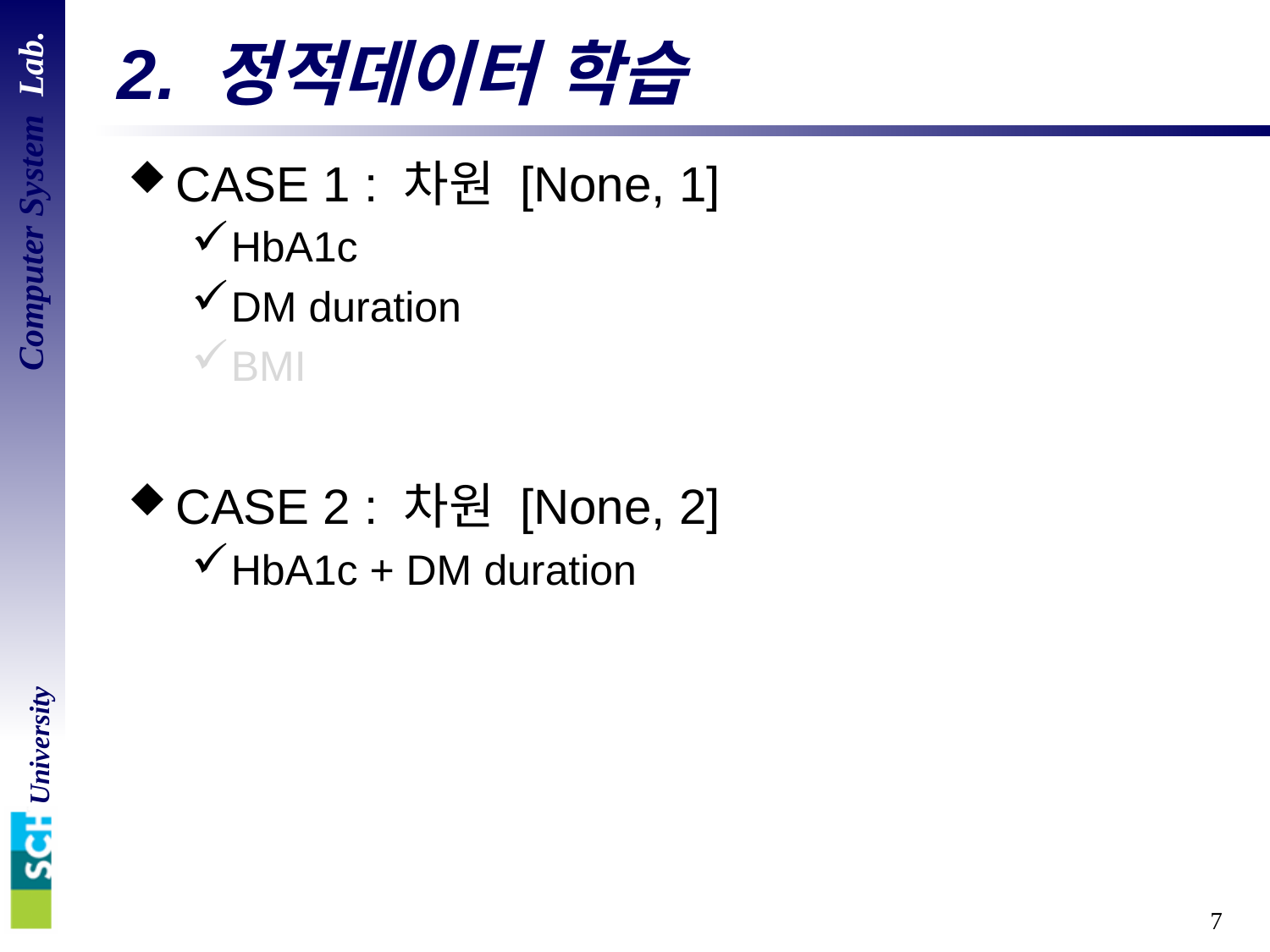

# 2. 정적데이터 학습
CASE 1 : 차원 [None, 1]
HbA1c
DM duration
BMI

CASE 2 : 차원 [None, 2]
HbA1c + DM duration